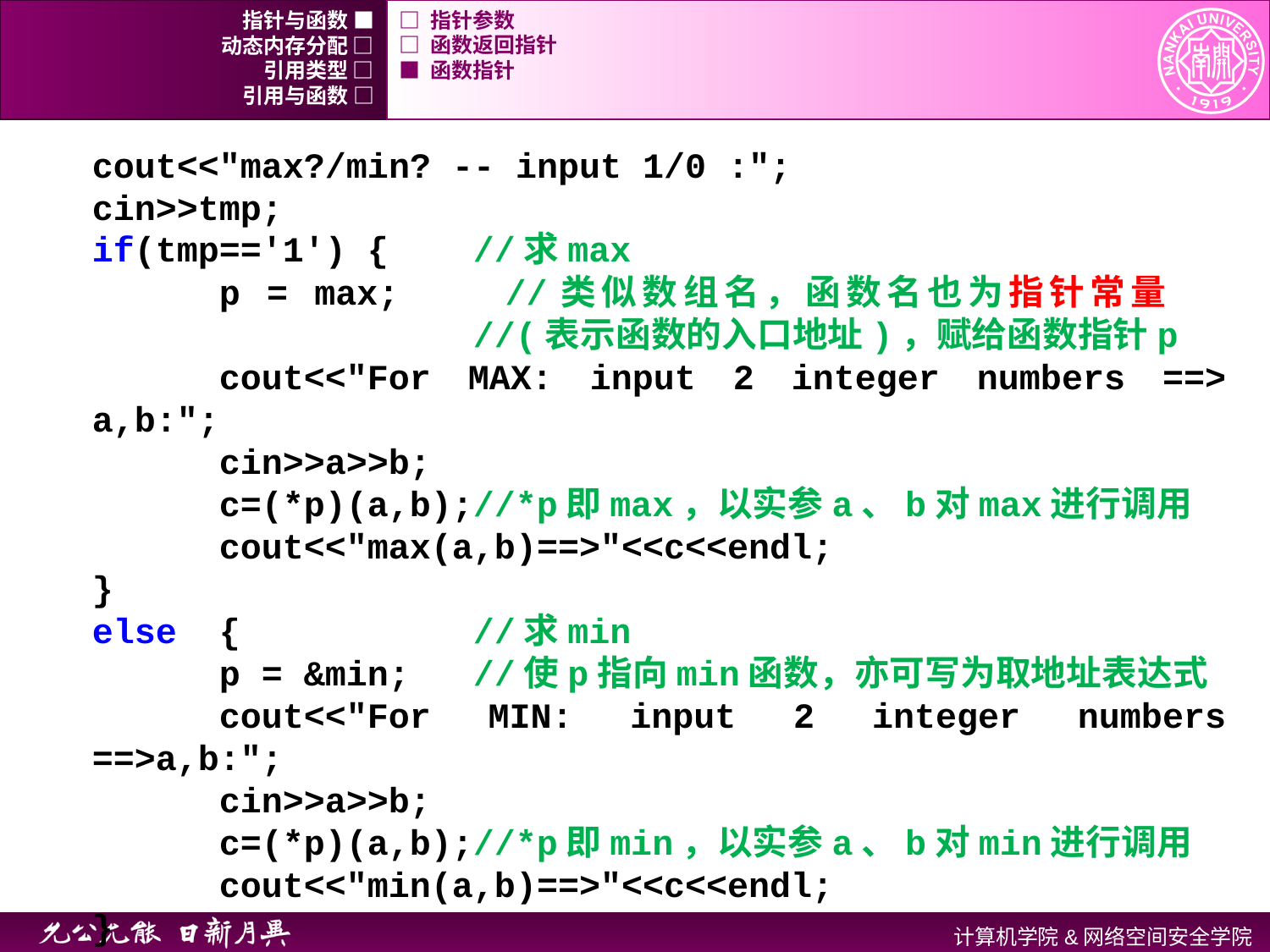

指针与函数 ■
□ 指针参数
动态内存分配 □
□ 函数返回指针
引用类型 □
■ 函数指针
引用与函数 □

	cout<<"max?/min? -- input 1/0 :";
	cin>>tmp;
	if(tmp=='1') {	//求max
		p = max;    //类似数组名，函数名也为指针常量				//(表示函数的入口地址)，赋给函数指针p
		cout<<"For MAX: input 2 integer numbers ==> a,b:";
		cin>>a>>b;
		c=(*p)(a,b);//*p即max，以实参a、b对max进行调用
		cout<<"max(a,b)==>"<<c<<endl;
	}
	else  {        	//求min
		p = &min;  	//使p指向min函数，亦可写为取地址表达式
		cout<<"For MIN: input 2 integer numbers ==>a,b:";
		cin>>a>>b;
		c=(*p)(a,b);//*p即min，以实参a、b对min进行调用
		cout<<"min(a,b)==>"<<c<<endl;
	}
}